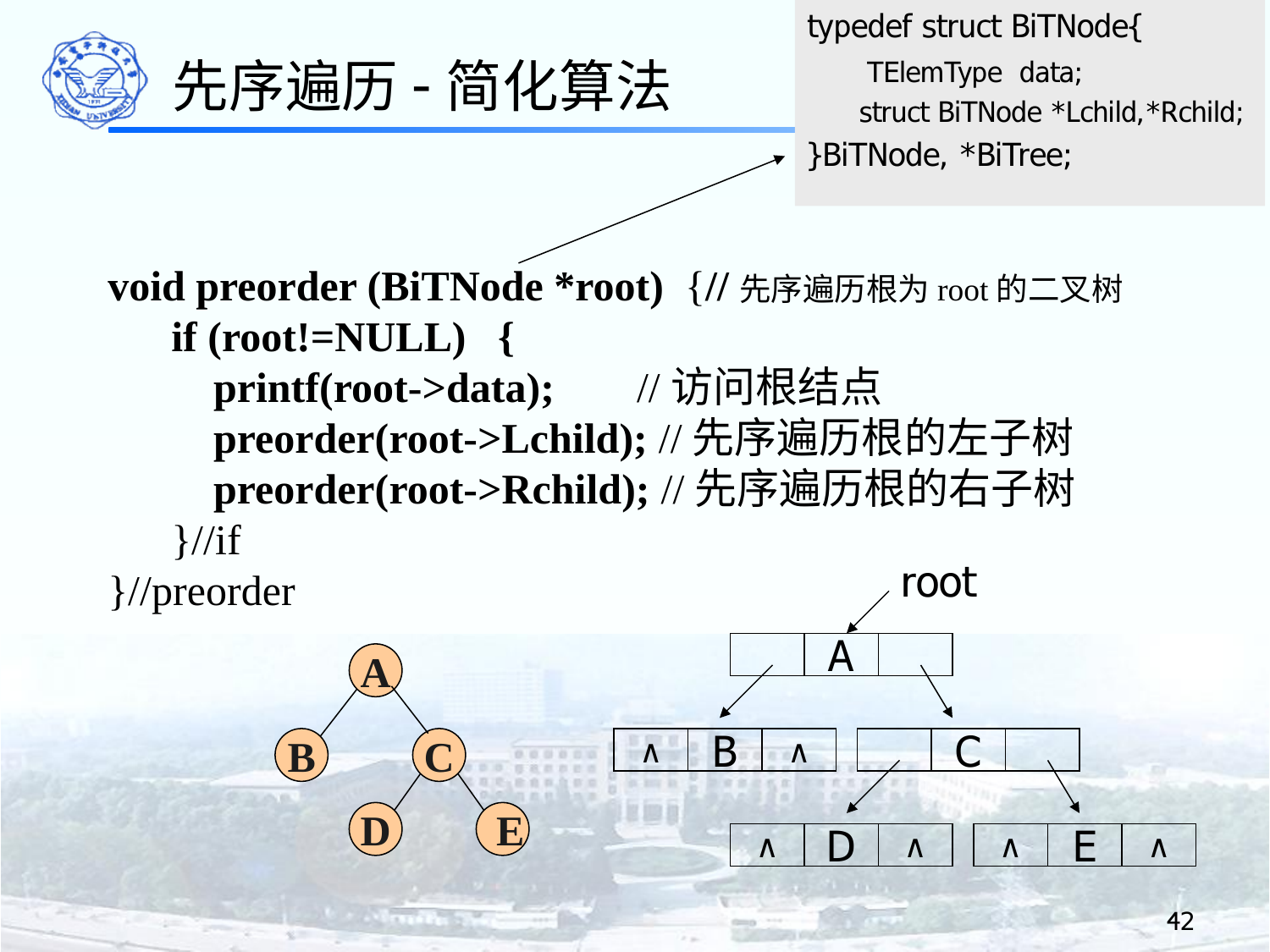

先序遍历-简化算法
typedef struct BiTNode{
      TElemType  data;
      struct BiTNode *Lchild,*Rchild;
}BiTNode, *BiTree;

    void preorder (BiTNode *root)  {//先序遍历根为root的二叉树
          if (root!=NULL)   {
              printf(root->data);	//访问根结点
              preorder(root->Lchild); //先序遍历根的左子树
              preorder(root->Rchild); //先序遍历根的右子树
          }//if
    }//preorder
root

A

∧
B
∧

C

∧
D
∧
∧
E
∧
A
B
C
D
E
42